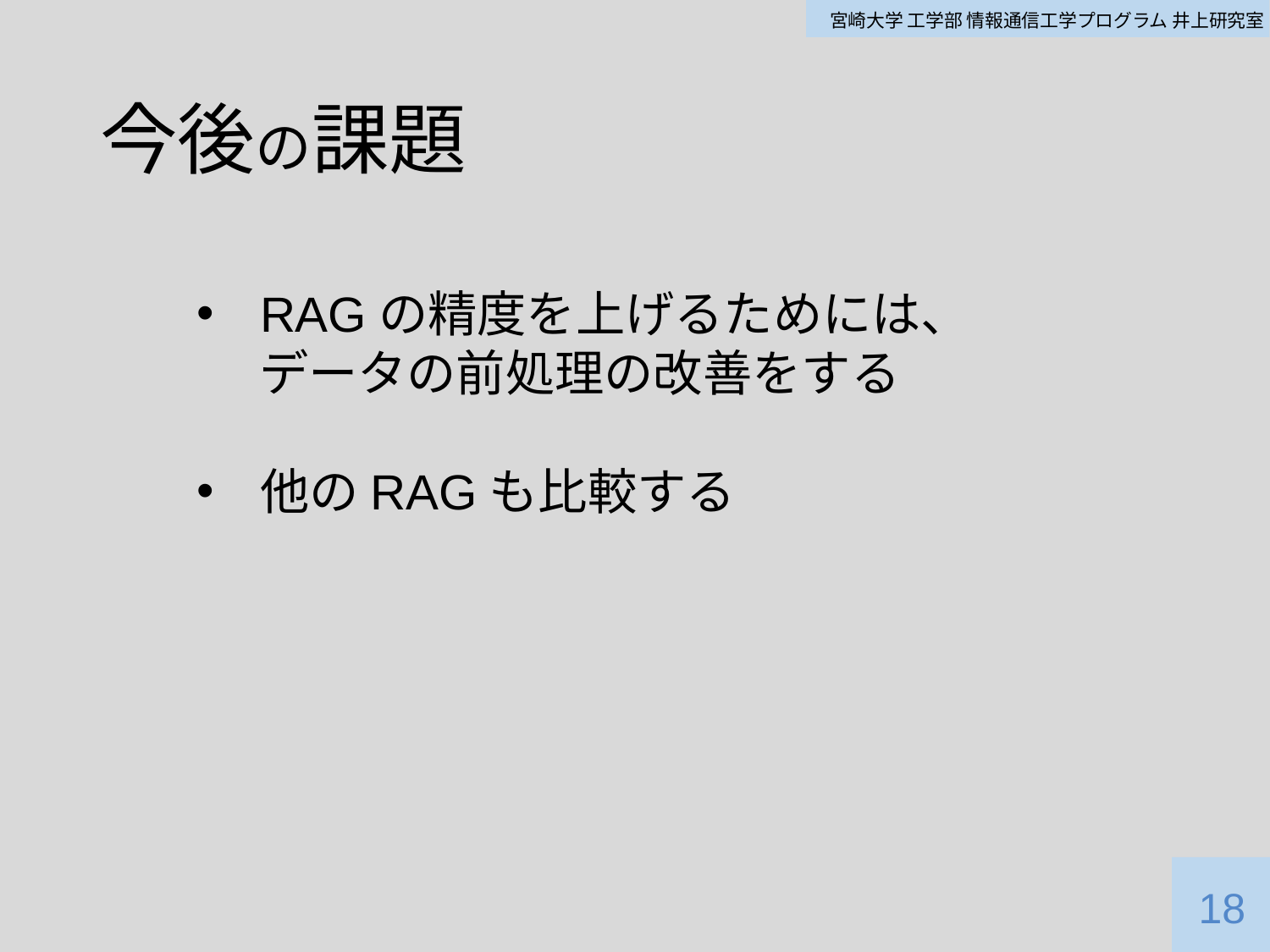

# 今後の課題
RAGの精度を上げるためには、
データの前処理の改善をする

他のRAGも比較する
18